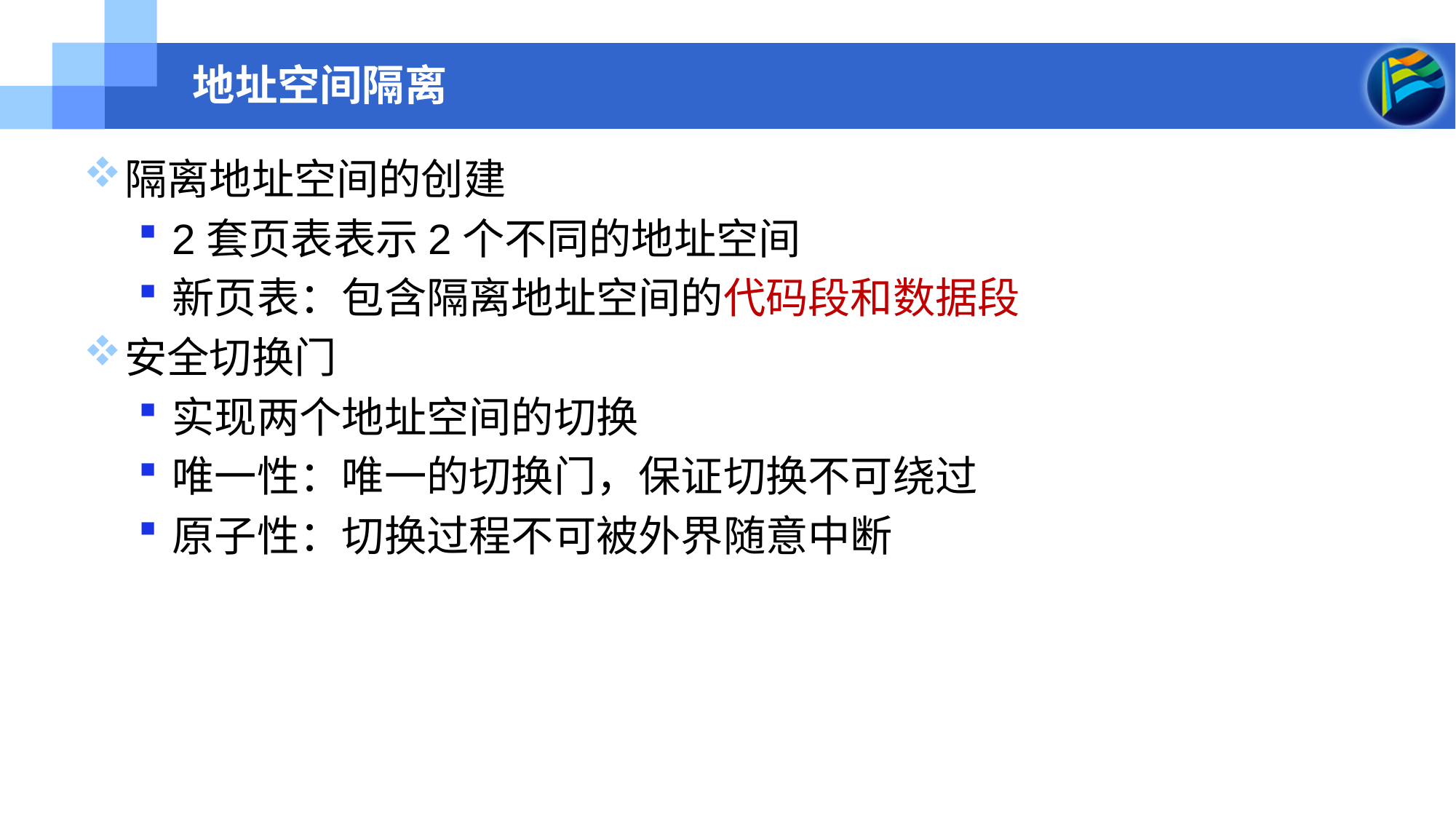

# 地址空间隔离
隔离地址空间的创建
2套页表表示2个不同的地址空间
新页表：包含隔离地址空间的代码段和数据段
安全切换门
实现两个地址空间的切换
唯一性：唯一的切换门，保证切换不可绕过
原子性：切换过程不可被外界随意中断

19